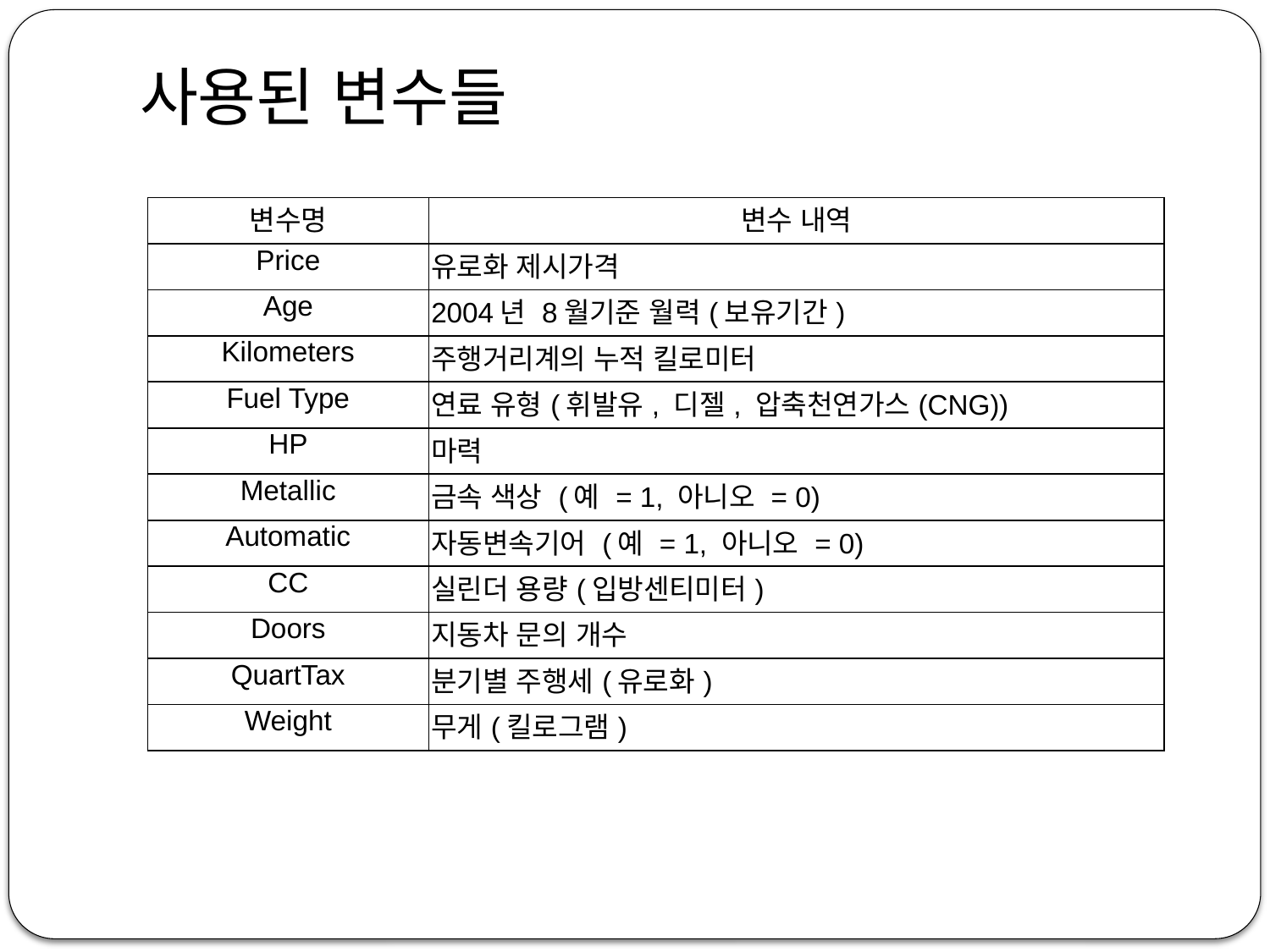

# 사용된 변수들
| 변수명 | 변수 내역 |
| --- | --- |
| Price | 유로화 제시가격 |
| Age | 2004년 8월기준 월력(보유기간) |
| Kilometers | 주행거리계의 누적 킬로미터 |
| Fuel Type | 연료 유형(휘발유, 디젤, 압축천연가스(CNG)) |
| HP | 마력 |
| Metallic | 금속 색상 (예 = 1, 아니오 = 0) |
| Automatic | 자동변속기어 (예 = 1, 아니오 = 0) |
| CC | 실린더 용량(입방센티미터) |
| Doors | 지동차 문의 개수 |
| QuartTax | 분기별 주행세(유로화) |
| Weight | 무게(킬로그램) |